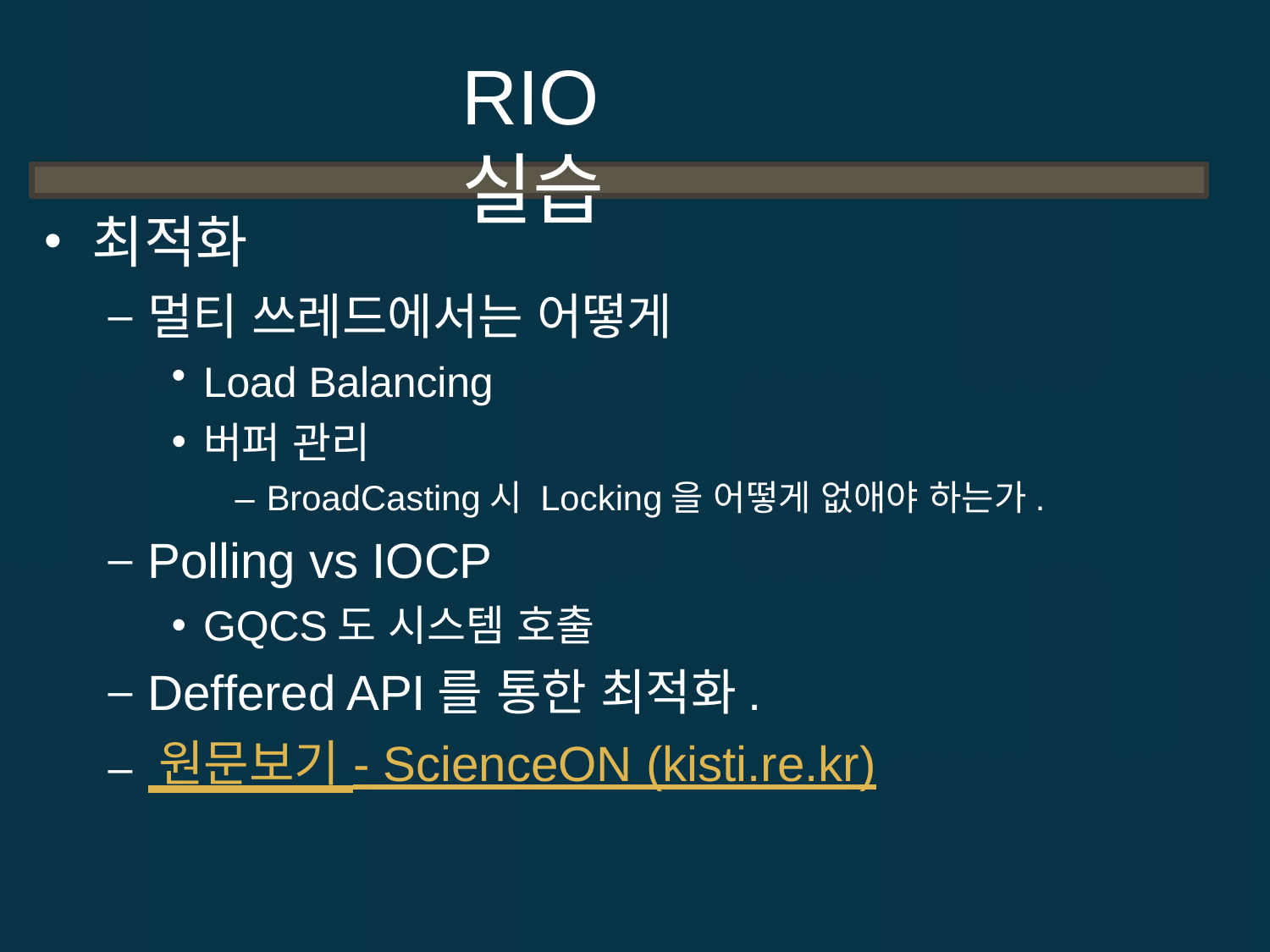

# RIO 실습
최적화
멀티 쓰레드에서는 어떻게
Load Balancing
버퍼 관리
– BroadCasting시 Locking을 어떻게 없애야 하는가.
Polling vs IOCP
GQCS도 시스템 호출
Deffered API를 통한 최적화.
 원문보기 - ScienceON (kisti.re.kr)